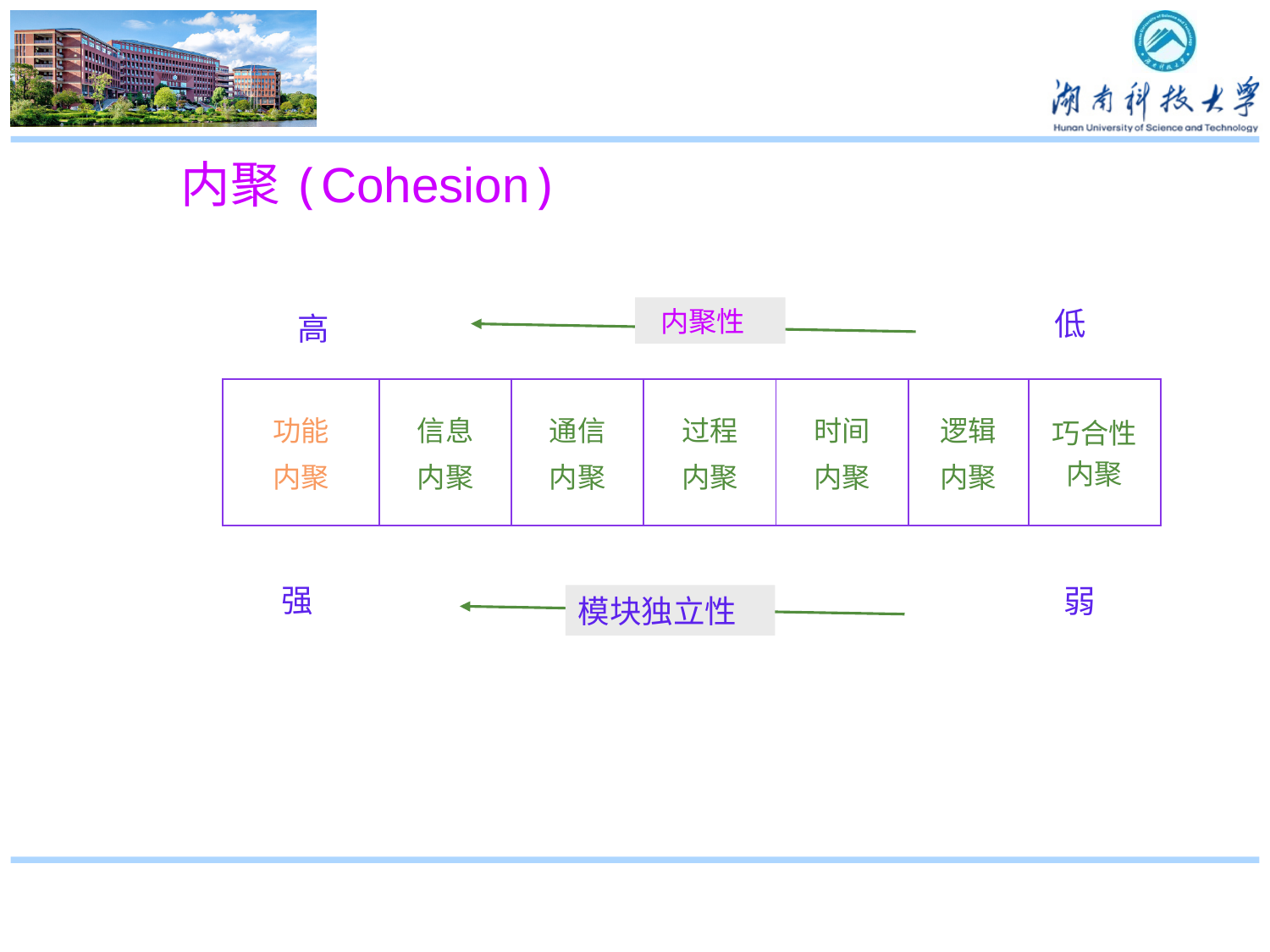

内聚(Cohesion)
 内聚性
低
 高

| 功能 内聚 | 信息 内聚 | 通信 内聚 | 过程 内聚 | 时间 内聚 | 逻辑 内聚 | 巧合性内聚 |
| --- | --- | --- | --- | --- | --- | --- |
强
弱
模块独立性